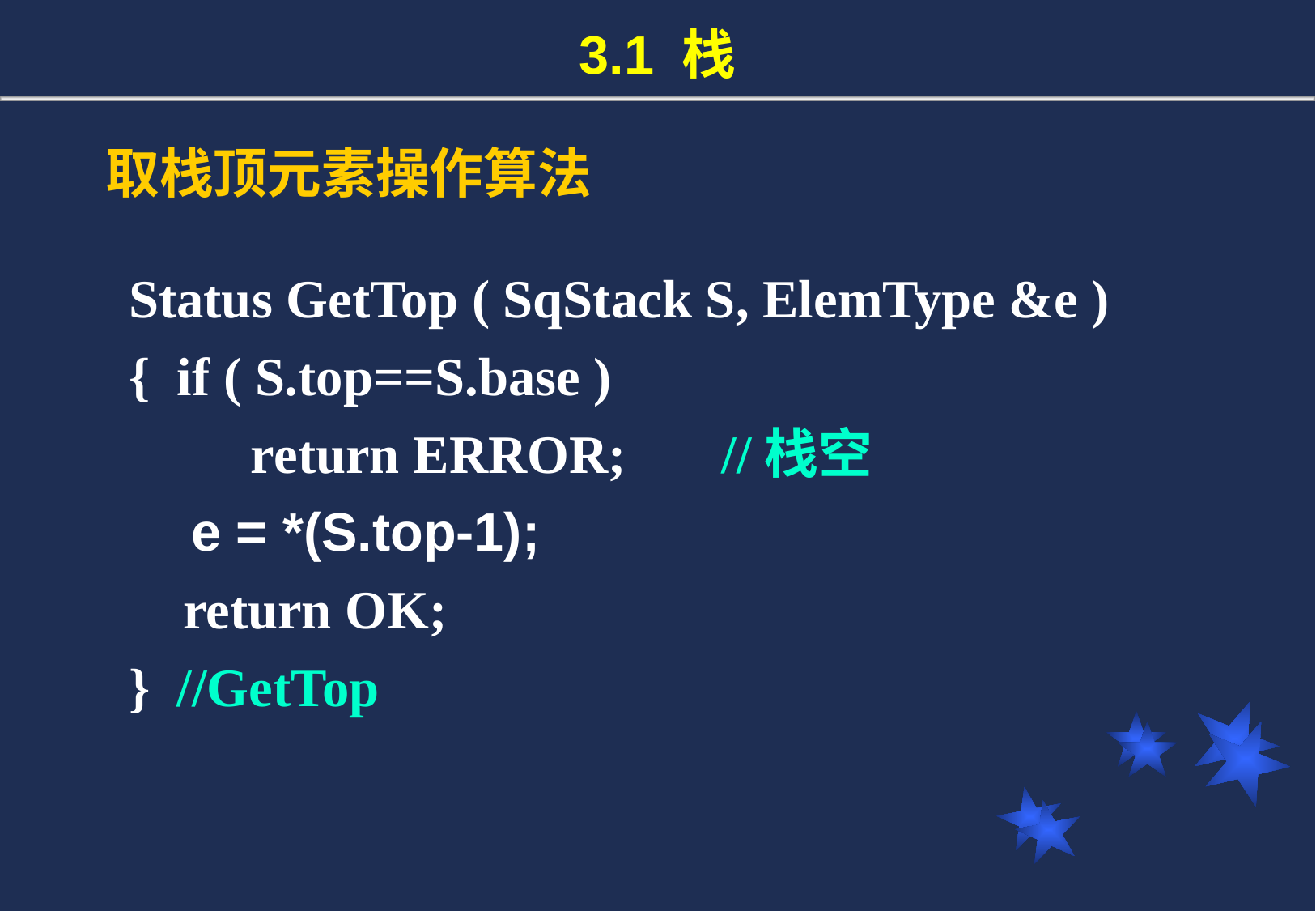

# 3.1 栈
取栈顶元素操作算法
Status GetTop ( SqStack S, ElemType &e )
{  if ( S.top==S.base )
         return ERROR;       //栈空
    e = *(S.top-1);
    return OK;
}  //GetTop